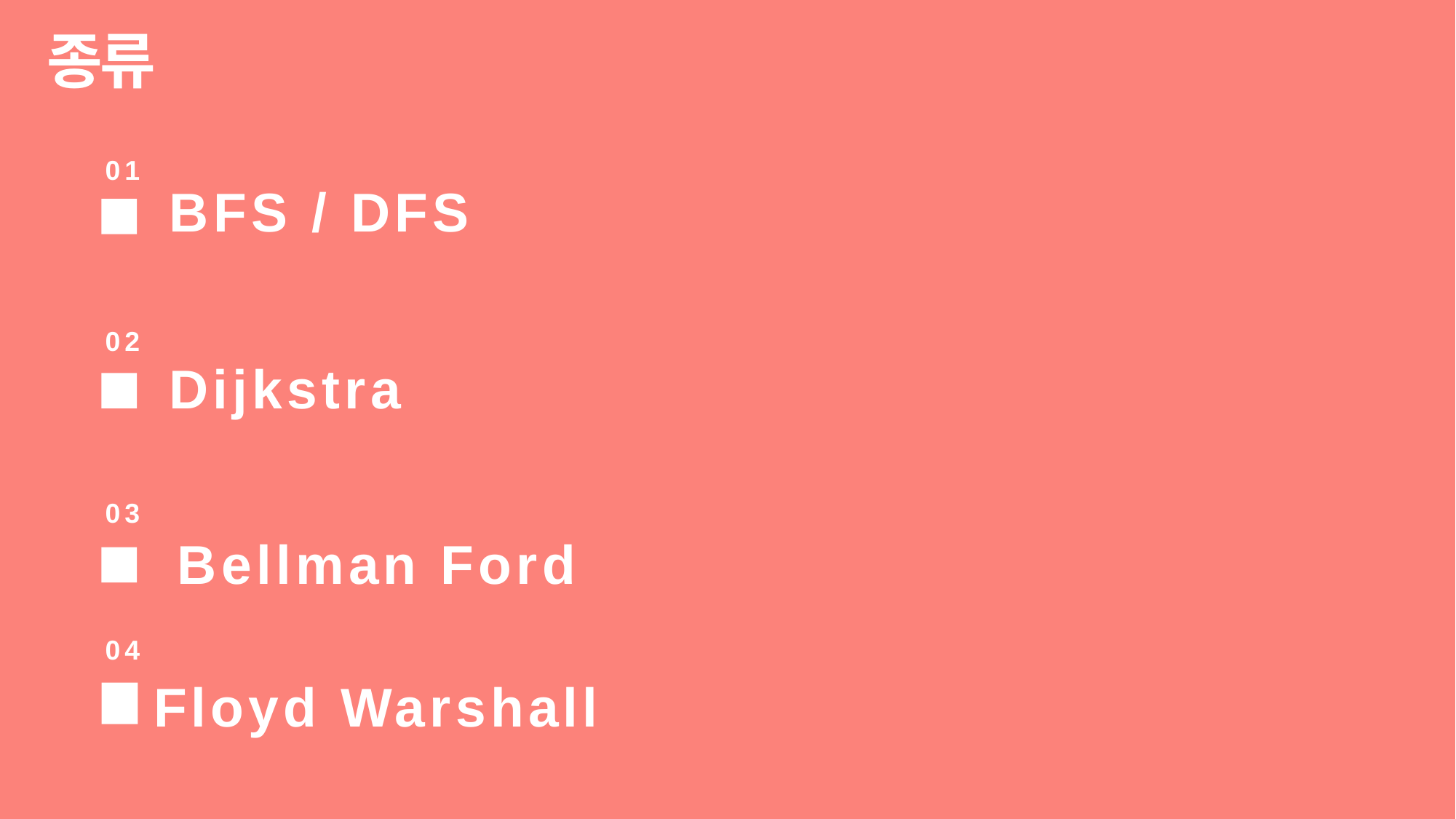

종류
01
BFS / DFS

02
Dijkstra

03
Bellman Ford

04
Floyd Warshall